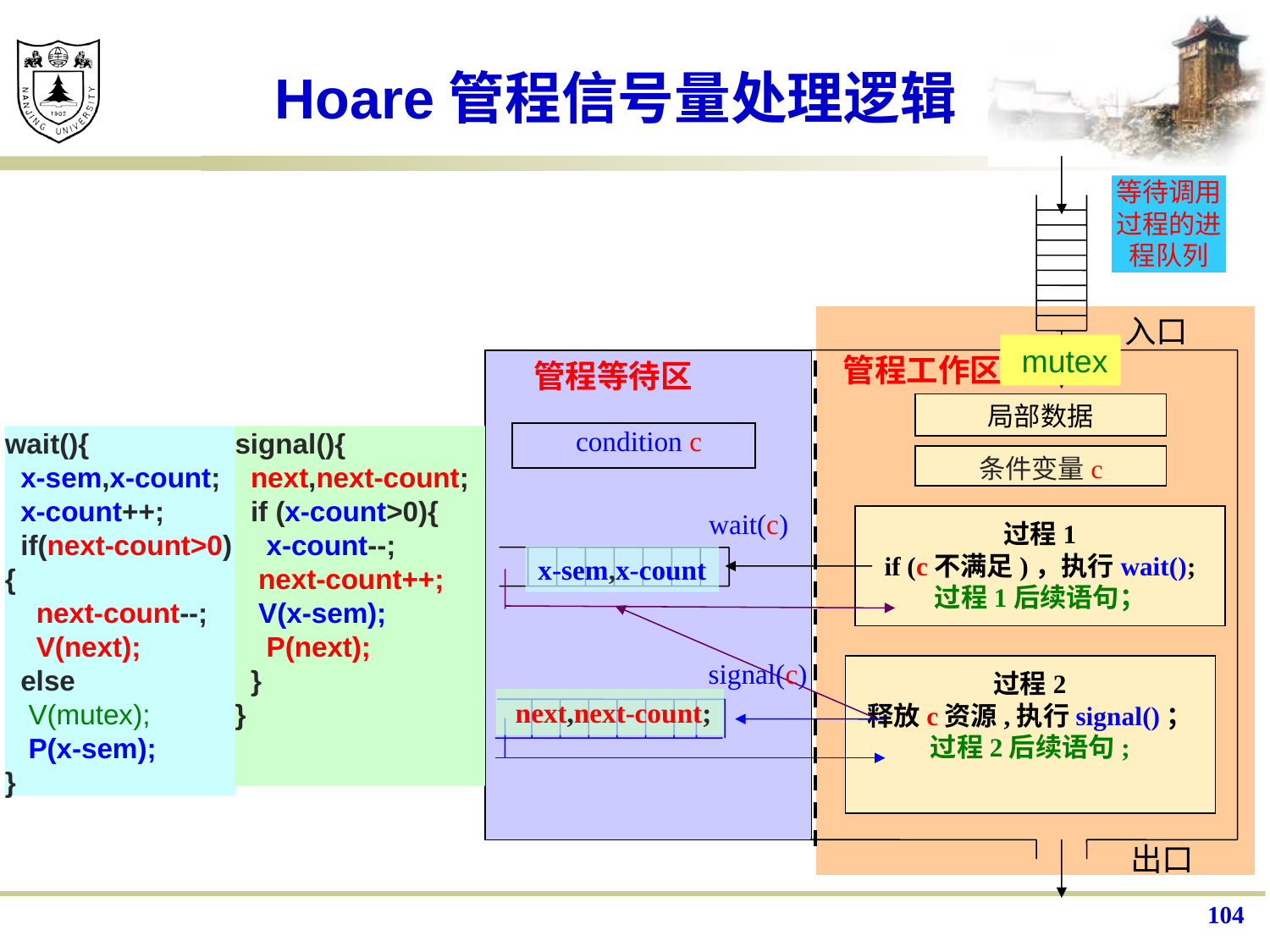

# Hoare管程信号量处理逻辑

等待调用过程的进程队列

入口

 mutex

管程工作区

管程等待区

局部数据
condition c
wait(){
  x-sem,x-count;
  x-count++;
  if(next-count>0){
    next-count--;
    V(next);
  else
   V(mutex);
   P(x-sem);
}

signal(){
  next,next-count;
  if (x-count>0){
    x-count--;
   next-count++;
   V(x-sem);
    P(next);
  }
}
条件变量c
wait(c)
过程1
if (c不满足)，执行wait();
过程1后续语句；
x-sem,x-count

signal(c)

过程2
释放c资源,执行signal()；
过程2后续语句;

 next,next-count;

出口

104